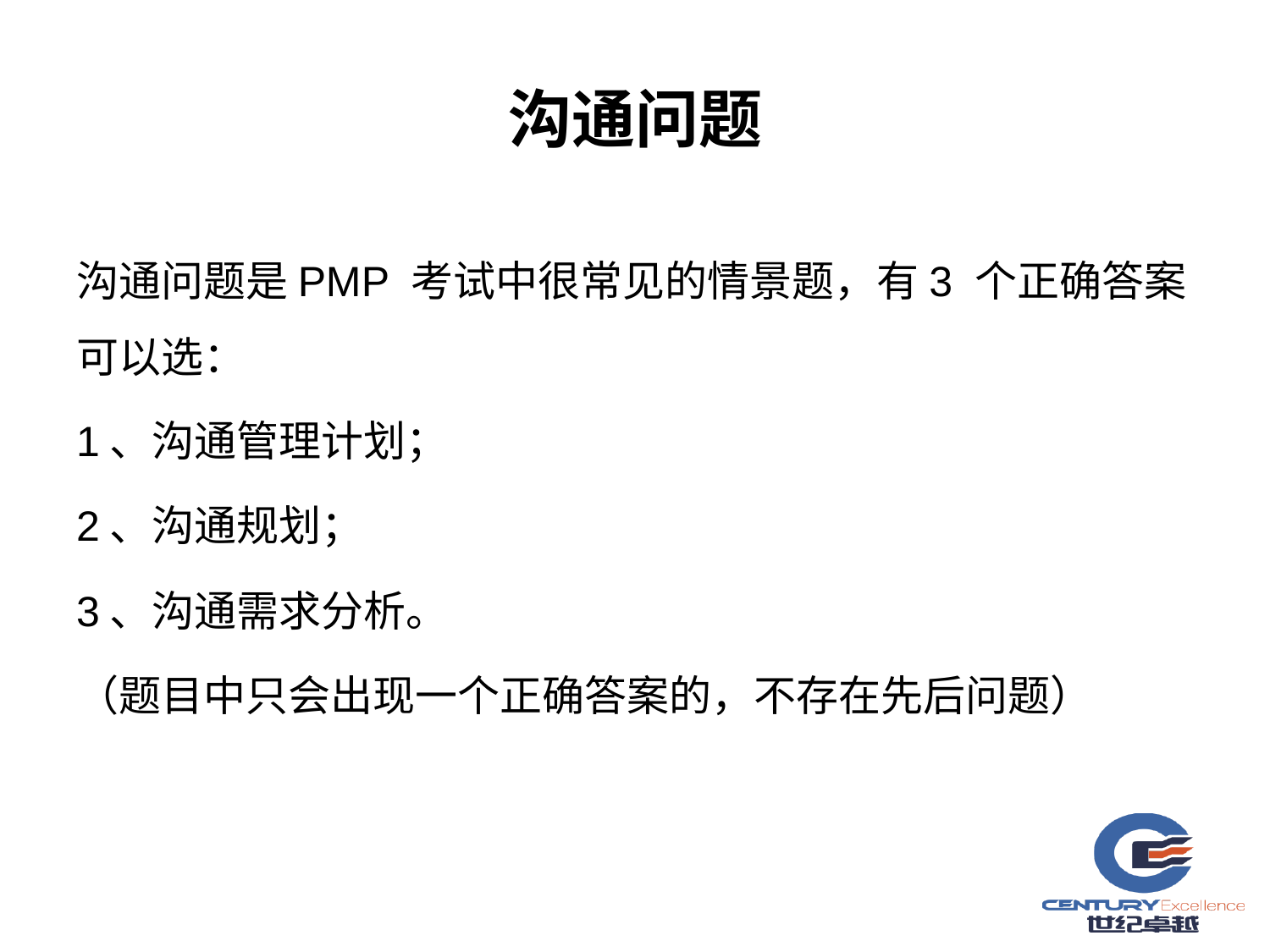

# 沟通问题
沟通问题是PMP 考试中很常见的情景题，有3 个正确答案可以选：
1、沟通管理计划；
2、沟通规划；
3、沟通需求分析。
（题目中只会出现一个正确答案的，不存在先后问题）